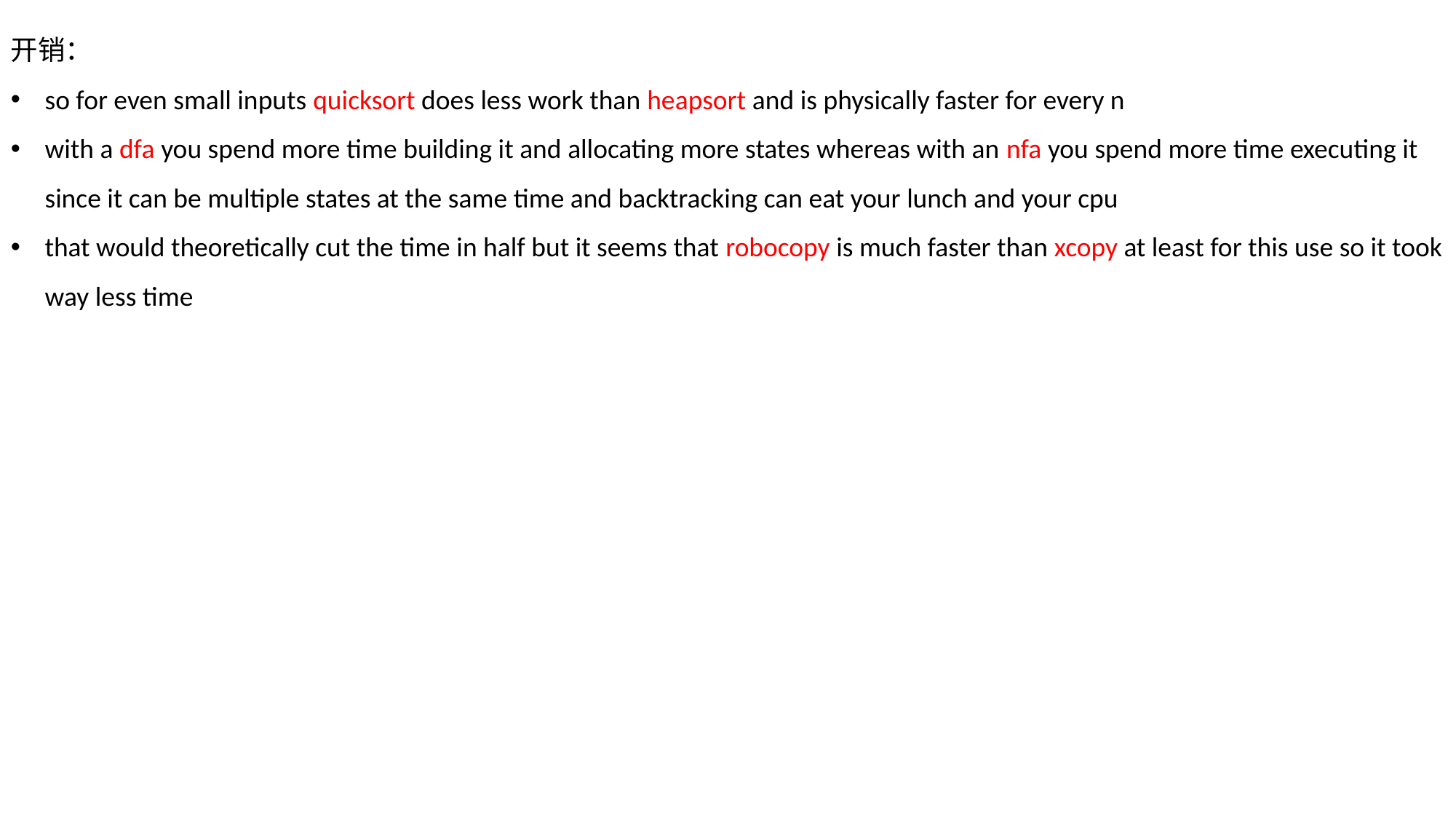

开销：
so for even small inputs quicksort does less work than heapsort and is physically faster for every n
with a dfa you spend more time building it and allocating more states whereas with an nfa you spend more time executing it since it can be multiple states at the same time and backtracking can eat your lunch and your cpu
that would theoretically cut the time in half but it seems that robocopy is much faster than xcopy at least for this use so it took way less time